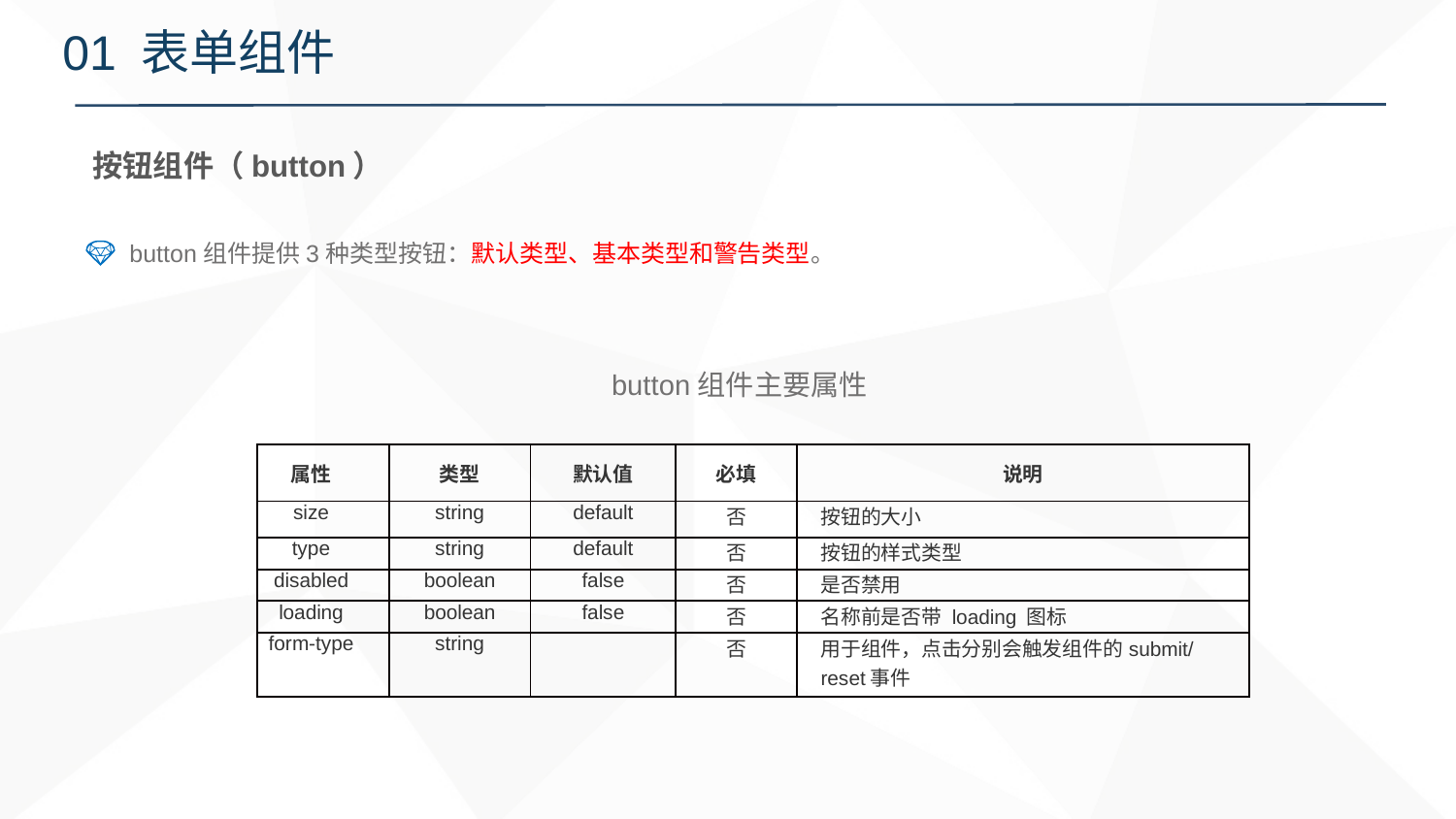

# 01 表单组件
按钮组件（button）
button组件提供3种类型按钮：默认类型、基本类型和警告类型。

button组件主要属性
| 属性 | 类型 | 默认值 | 必填 | 说明 |
| --- | --- | --- | --- | --- |
| size | string | default | 否 | 按钮的大小 |
| type | string | default | 否 | 按钮的样式类型 |
| disabled | boolean | false | 否 | 是否禁用 |
| loading | boolean | false | 否 | 名称前是否带 loading 图标 |
| form-type | string |  | 否 | 用于组件，点击分别会触发组件的submit/reset事件 |